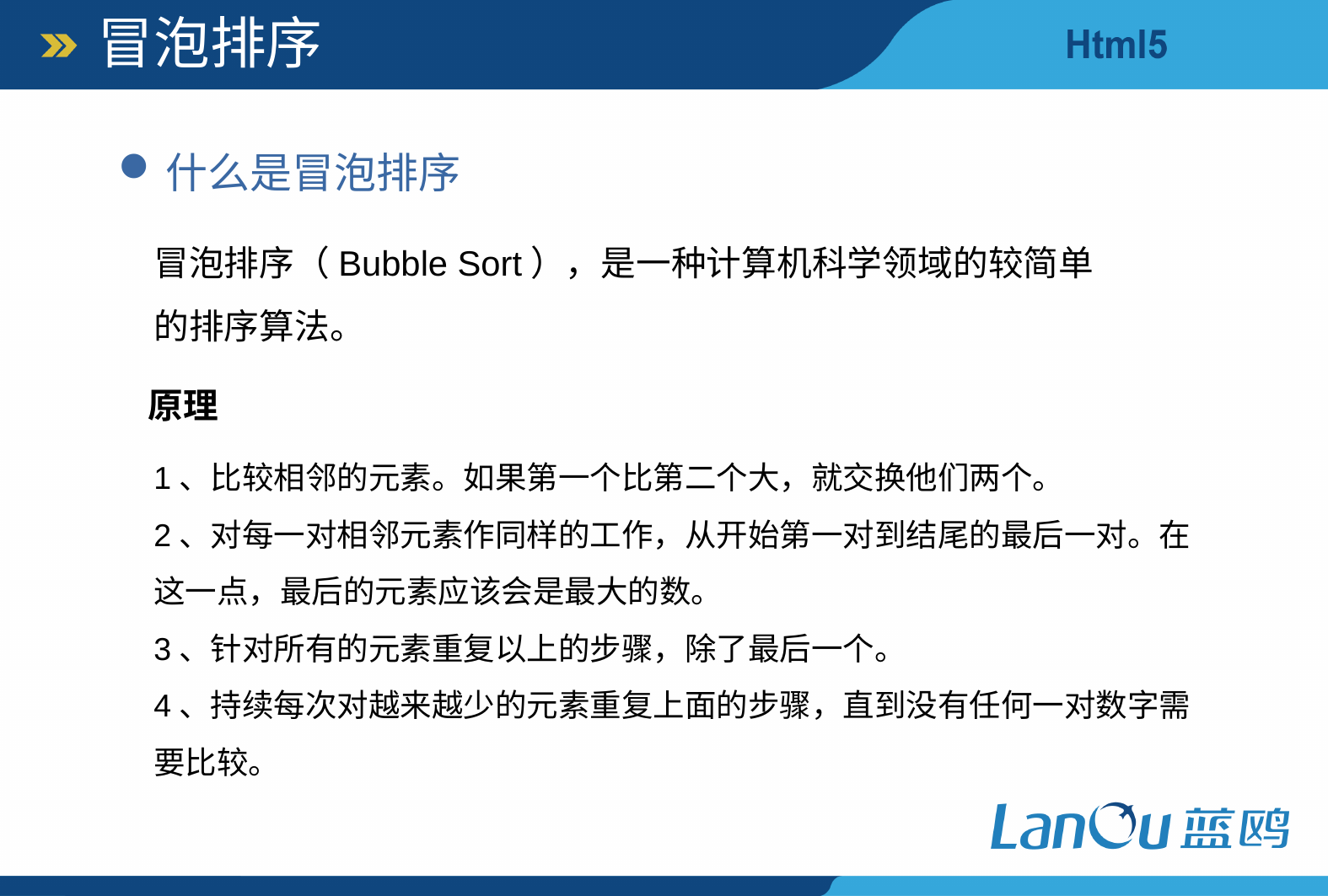

冒泡排序
什么是冒泡排序
冒泡排序（Bubble Sort），是一种计算机科学领域的较简单的排序算法。
原理
1、比较相邻的元素。如果第一个比第二个大，就交换他们两个。
2、对每一对相邻元素作同样的工作，从开始第一对到结尾的最后一对。在这一点，最后的元素应该会是最大的数。
3、针对所有的元素重复以上的步骤，除了最后一个。
4、持续每次对越来越少的元素重复上面的步骤，直到没有任何一对数字需要比较。